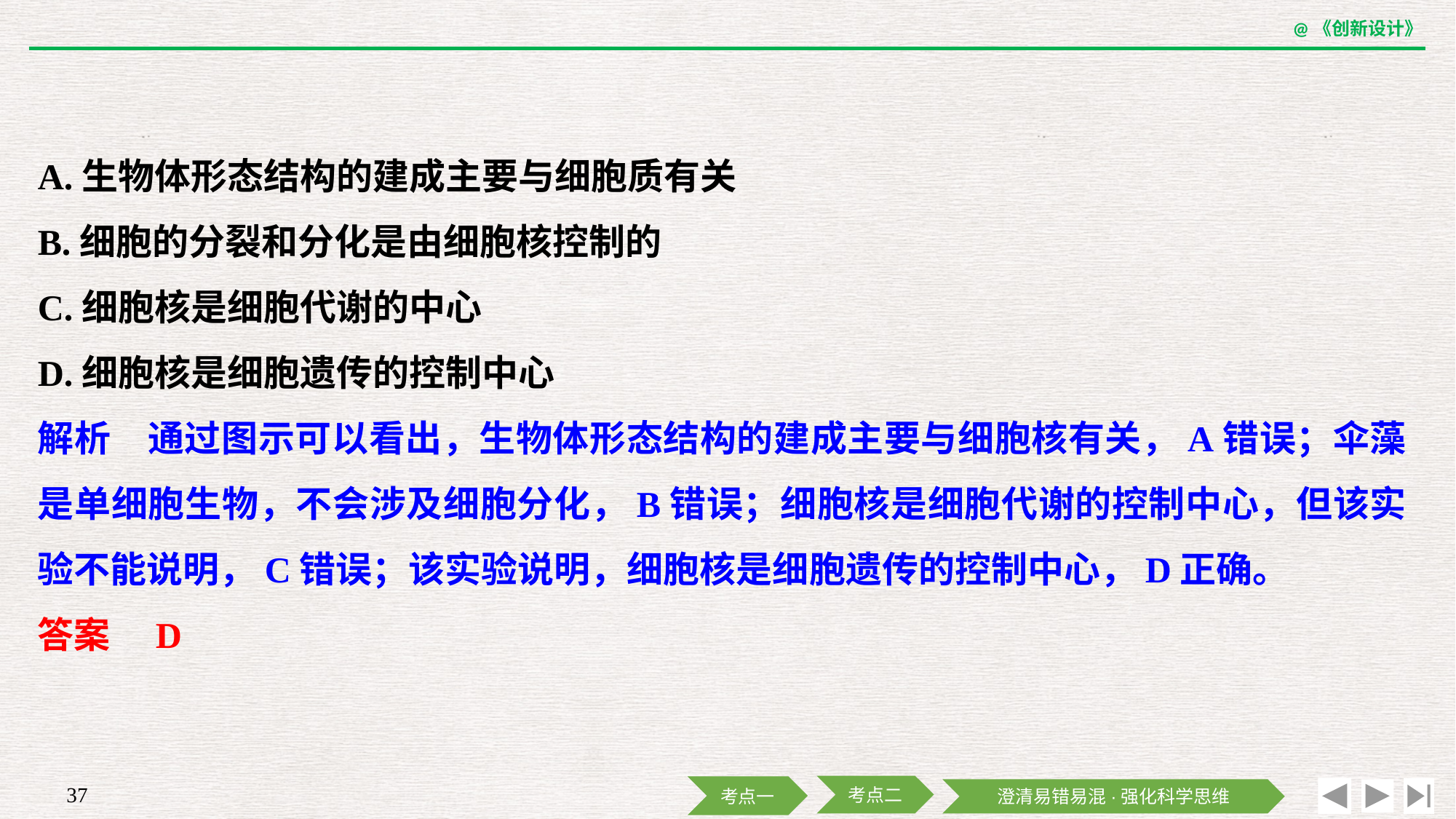

A.生物体形态结构的建成主要与细胞质有关
B.细胞的分裂和分化是由细胞核控制的
C.细胞核是细胞代谢的中心
D.细胞核是细胞遗传的控制中心
解析　通过图示可以看出，生物体形态结构的建成主要与细胞核有关，A错误；伞藻是单细胞生物，不会涉及细胞分化，B错误；细胞核是细胞代谢的控制中心，但该实验不能说明，C错误；该实验说明，细胞核是细胞遗传的控制中心，D正确。
答案　D